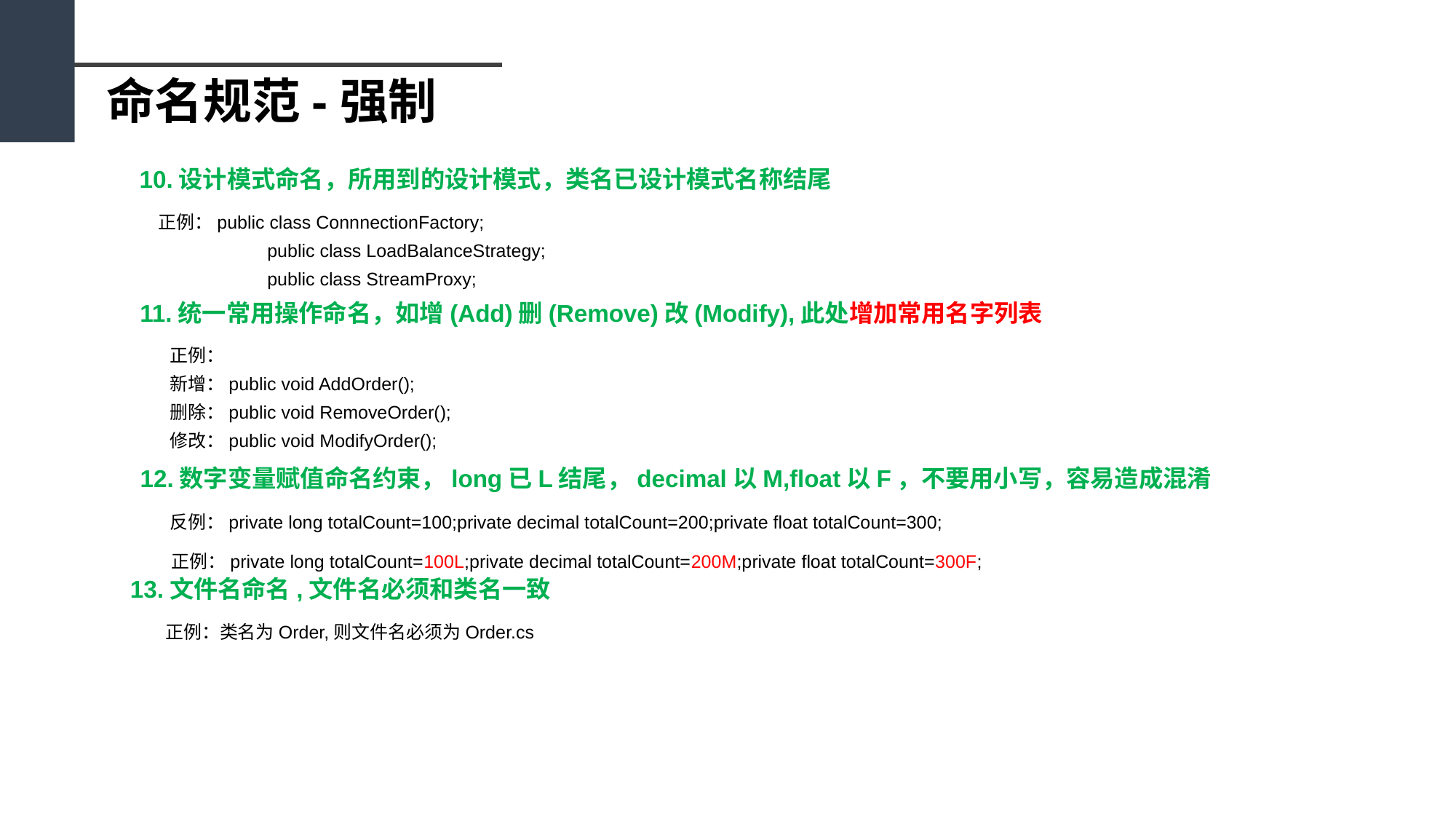

命名规范-强制
10.设计模式命名，所用到的设计模式，类名已设计模式名称结尾
正例：public class ConnnectionFactory;
	public class LoadBalanceStrategy;
	public class StreamProxy;
11.统一常用操作命名，如增(Add)删(Remove)改(Modify),此处增加常用名字列表
正例：
新增：public void AddOrder();
删除：public void RemoveOrder();
修改：public void ModifyOrder();
12.数字变量赋值命名约束，long已L结尾，decimal以M,float以F，不要用小写，容易造成混淆
反例：private long totalCount=100;private decimal totalCount=200;private float totalCount=300;
正例：private long totalCount=100L;private decimal totalCount=200M;private float totalCount=300F;
13.文件名命名,文件名必须和类名一致
正例：类名为Order,则文件名必须为Order.cs